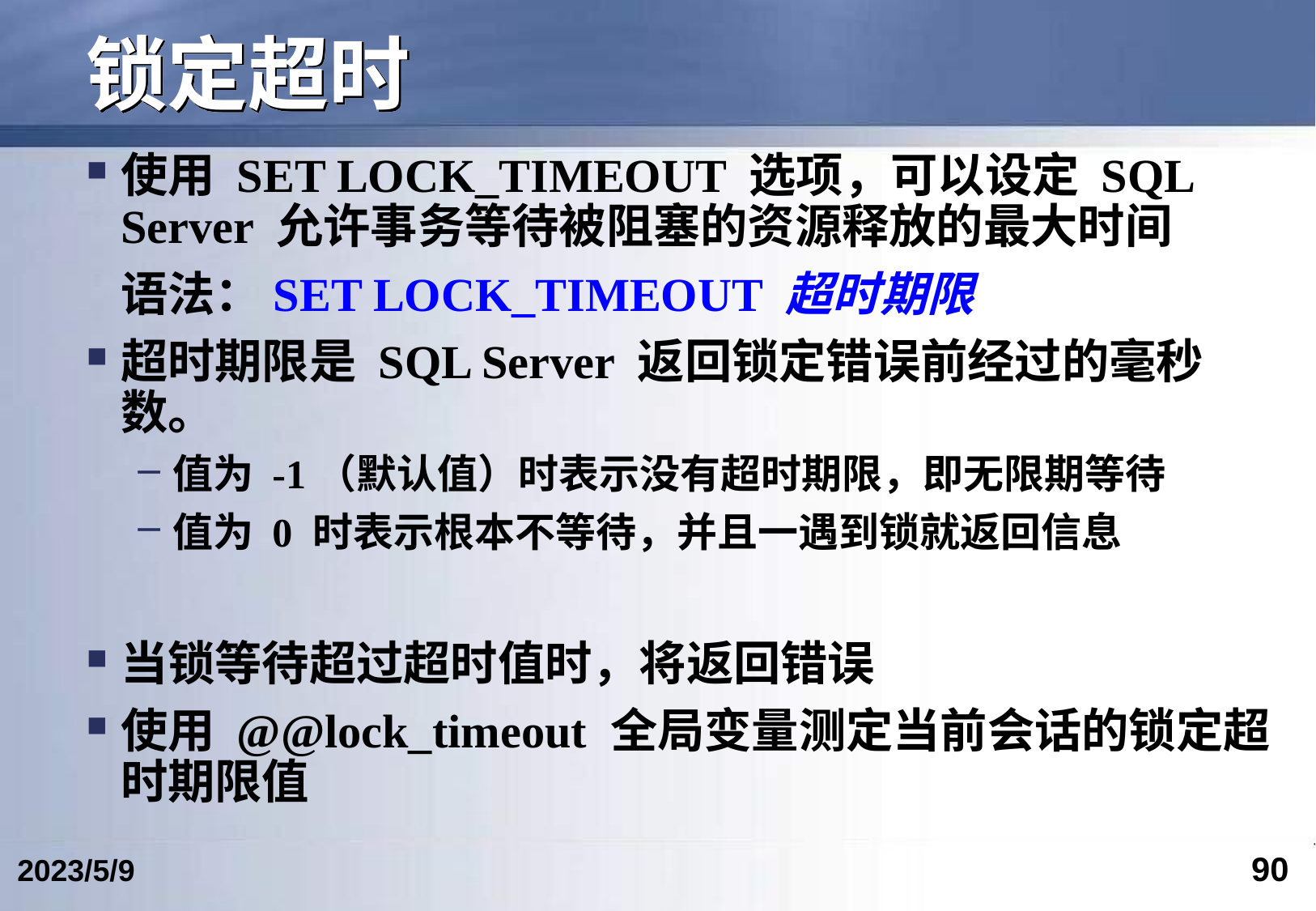

# 锁定超时
使用 SET LOCK_TIMEOUT 选项，可以设定 SQL Server 允许事务等待被阻塞的资源释放的最大时间
	语法：SET LOCK_TIMEOUT 超时期限
超时期限是 SQL Server 返回锁定错误前经过的毫秒数。
值为 -1（默认值）时表示没有超时期限，即无限期等待
值为 0 时表示根本不等待，并且一遇到锁就返回信息

当锁等待超过超时值时，将返回错误
使用 @@lock_timeout 全局变量测定当前会话的锁定超时期限值
90
2023/5/9